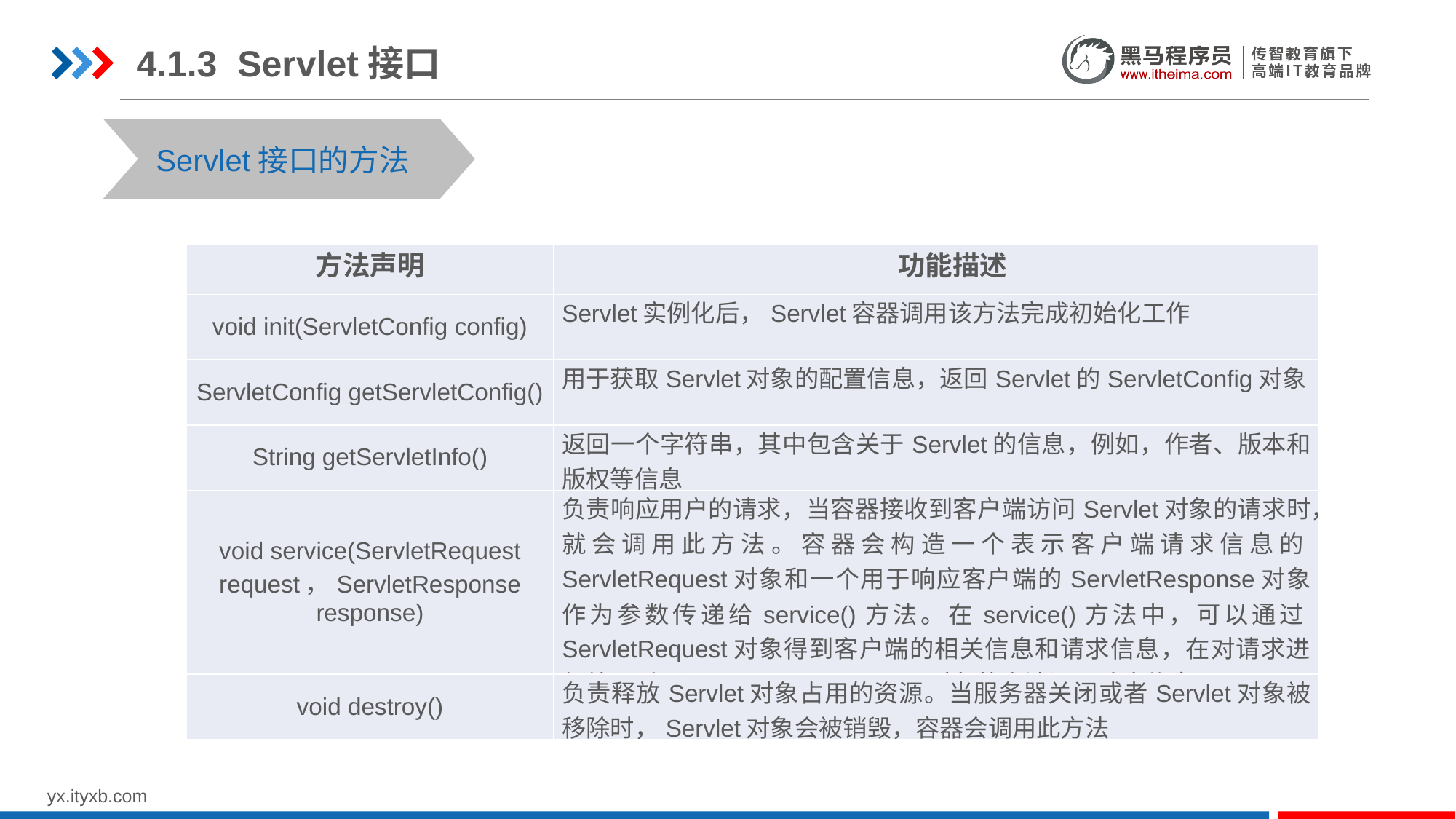

4.1.3  Servlet接口

Servlet接口的方法
| 方法声明 | 功能描述 |
| --- | --- |
| void init(ServletConfig config) | Servlet实例化后，Servlet容器调用该方法完成初始化工作 |
| ServletConfig getServletConfig() | 用于获取Servlet对象的配置信息，返回Servlet的ServletConfig对象 |
| String getServletInfo() | 返回一个字符串，其中包含关于Servlet的信息，例如，作者、版本和版权等信息 |
| void service(ServletRequest request，ServletResponse response) | 负责响应用户的请求，当容器接收到客户端访问Servlet对象的请求时，就会调用此方法。容器会构造一个表示客户端请求信息的ServletRequest对象和一个用于响应客户端的ServletResponse对象作为参数传递给service()方法。在service()方法中，可以通过ServletRequest对象得到客户端的相关信息和请求信息，在对请求进行处理后，调用ServletResponse对象的方法设置响应信息 |
| void destroy() | 负责释放Servlet对象占用的资源。当服务器关闭或者Servlet对象被移除时，Servlet对象会被销毁，容器会调用此方法 |